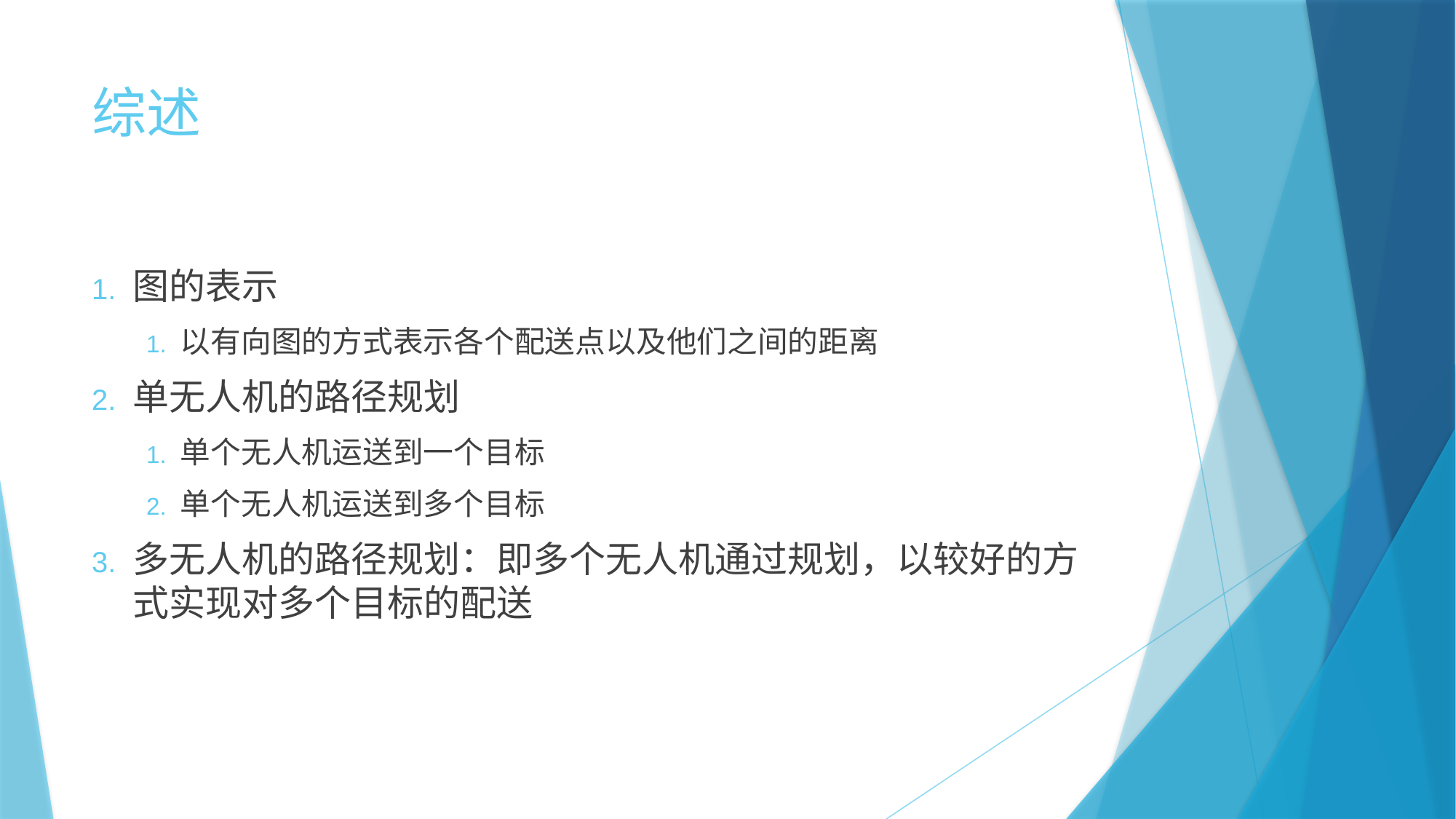

# 综述
图的表示
以有向图的方式表示各个配送点以及他们之间的距离
单无人机的路径规划
单个无人机运送到一个目标
单个无人机运送到多个目标
多无人机的路径规划：即多个无人机通过规划，以较好的方式实现对多个目标的配送